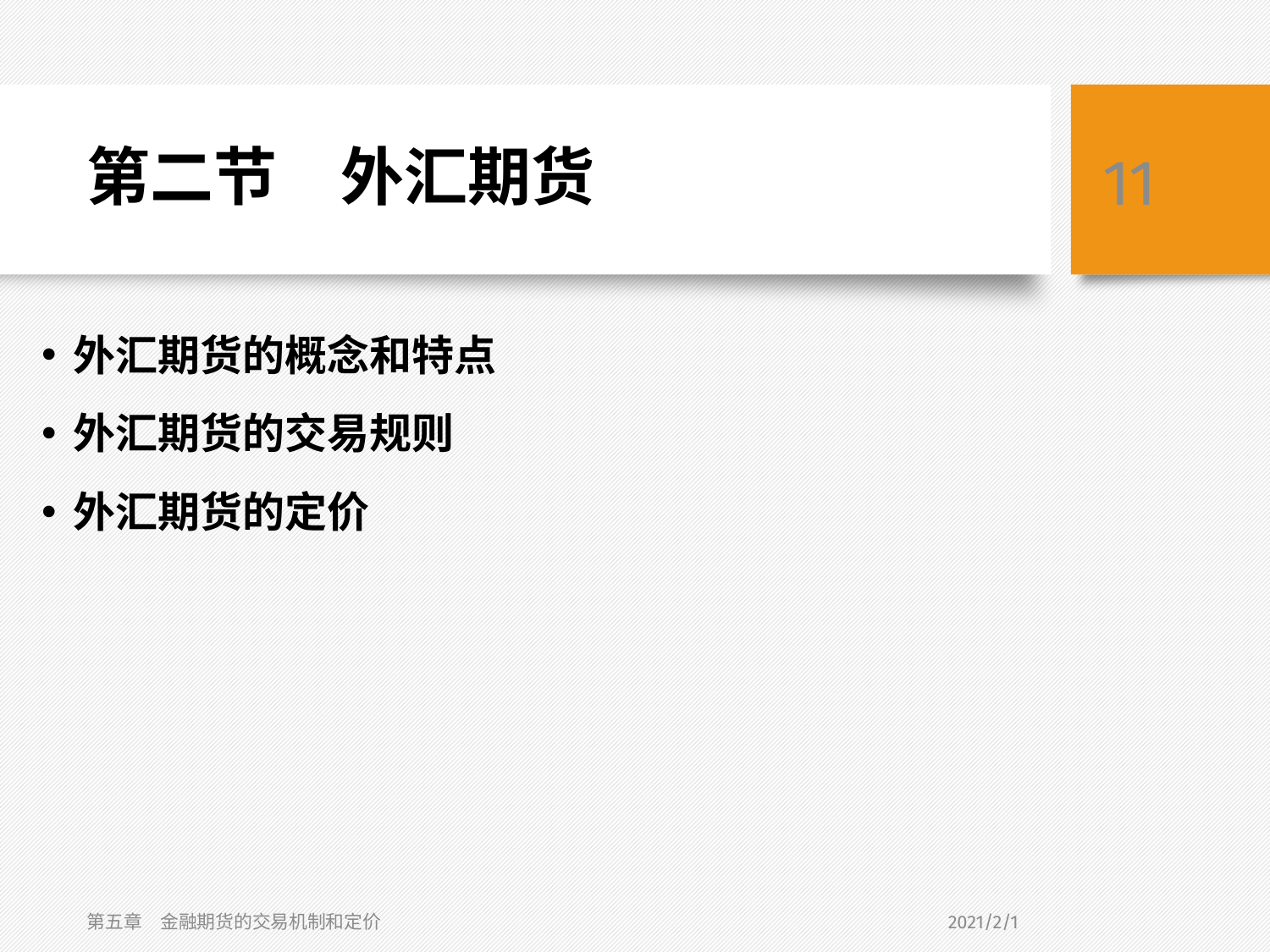

# 第二节　外汇期货
11
外汇期货的概念和特点
外汇期货的交易规则
外汇期货的定价
2021/2/1
第五章　金融期货的交易机制和定价